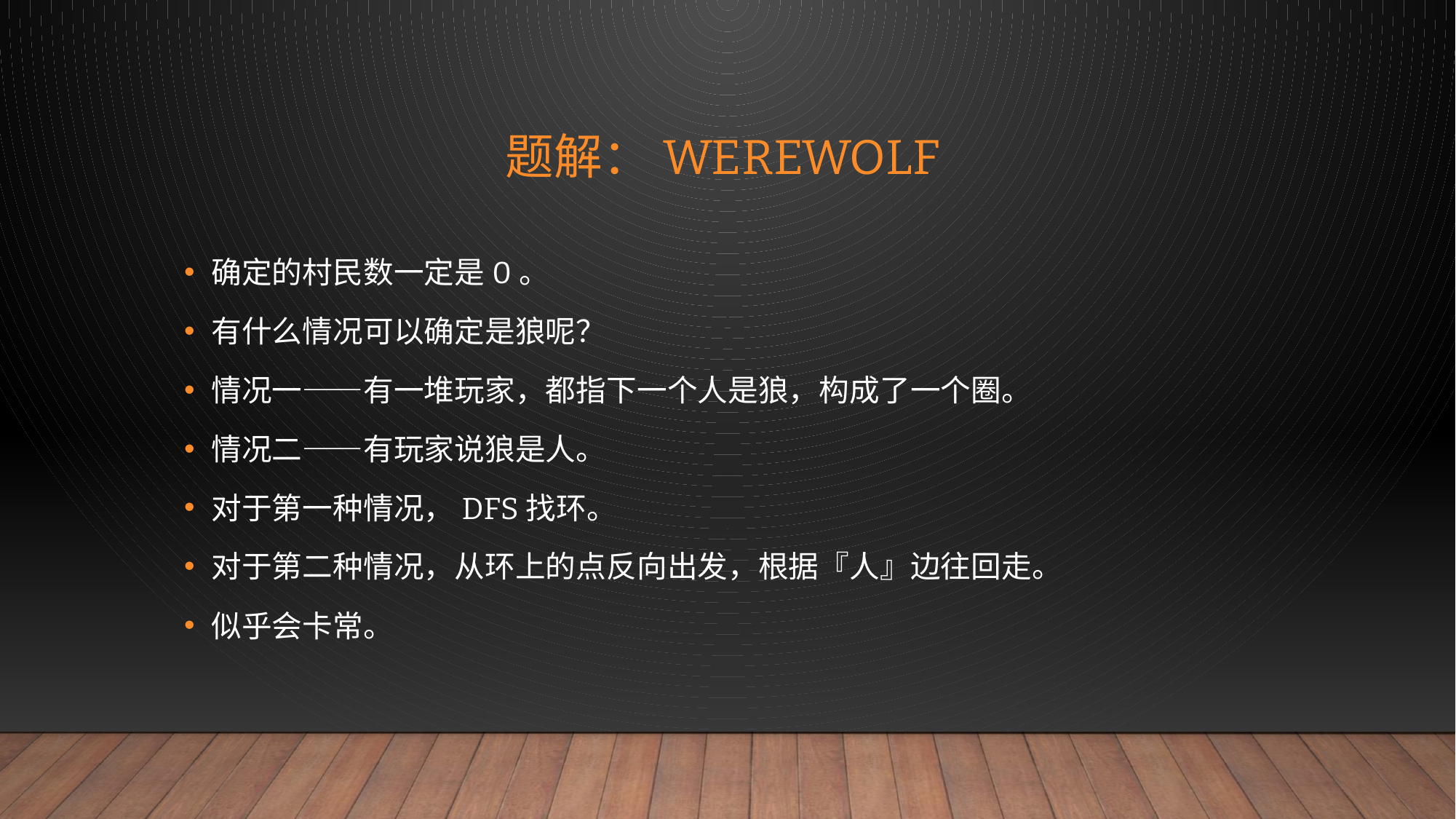

# 题解：Werewolf
确定的村民数一定是0。
有什么情况可以确定是狼呢？
情况一——有一堆玩家，都指下一个人是狼，构成了一个圈。
情况二——有玩家说狼是人。
对于第一种情况，DFS找环。
对于第二种情况，从环上的点反向出发，根据『人』边往回走。
似乎会卡常。